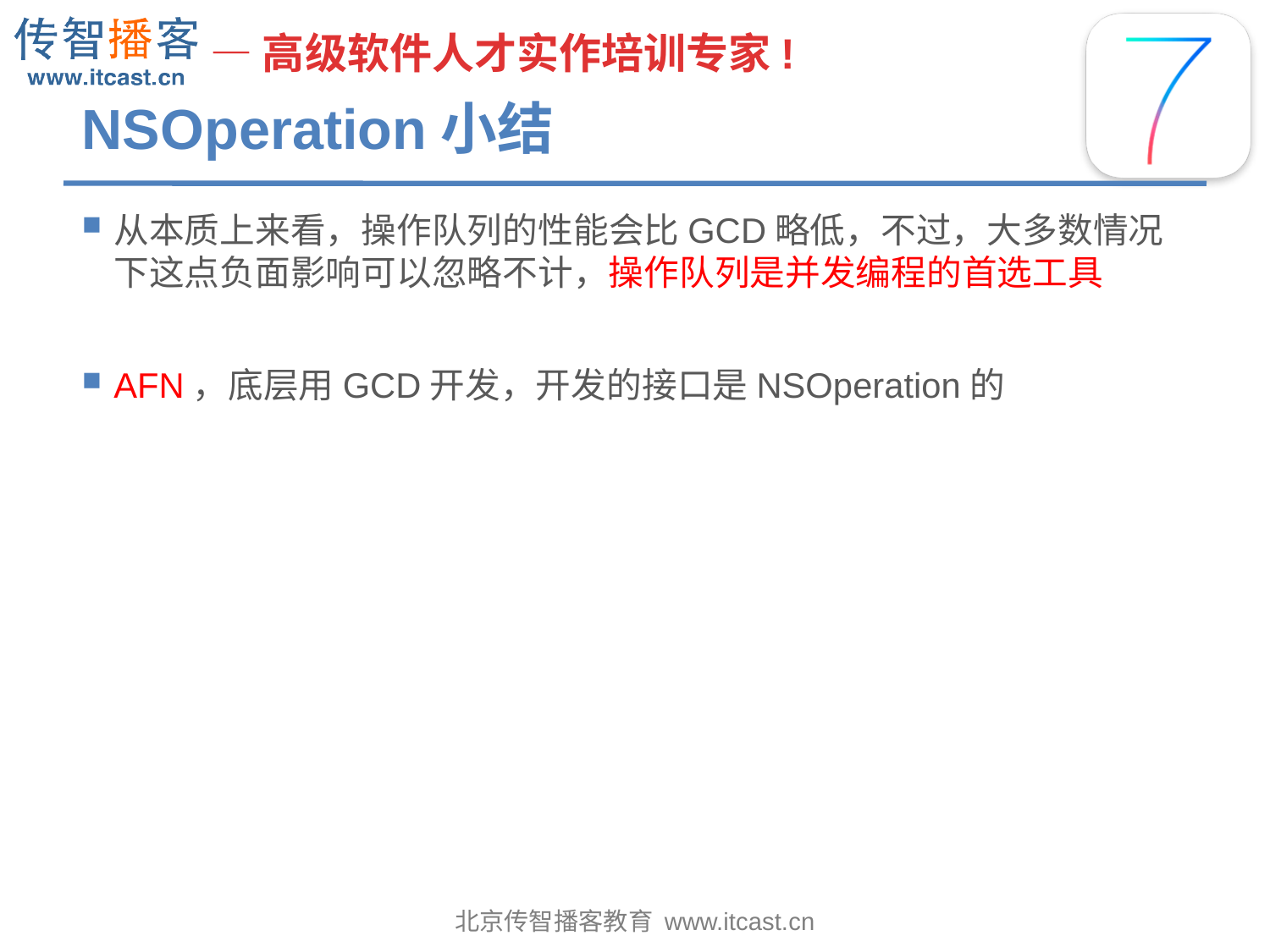

# NSOperation小结
从本质上来看，操作队列的性能会比GCD略低，不过，大多数情况下这点负面影响可以忽略不计，操作队列是并发编程的首选工具

AFN，底层用GCD开发，开发的接口是NSOperation的